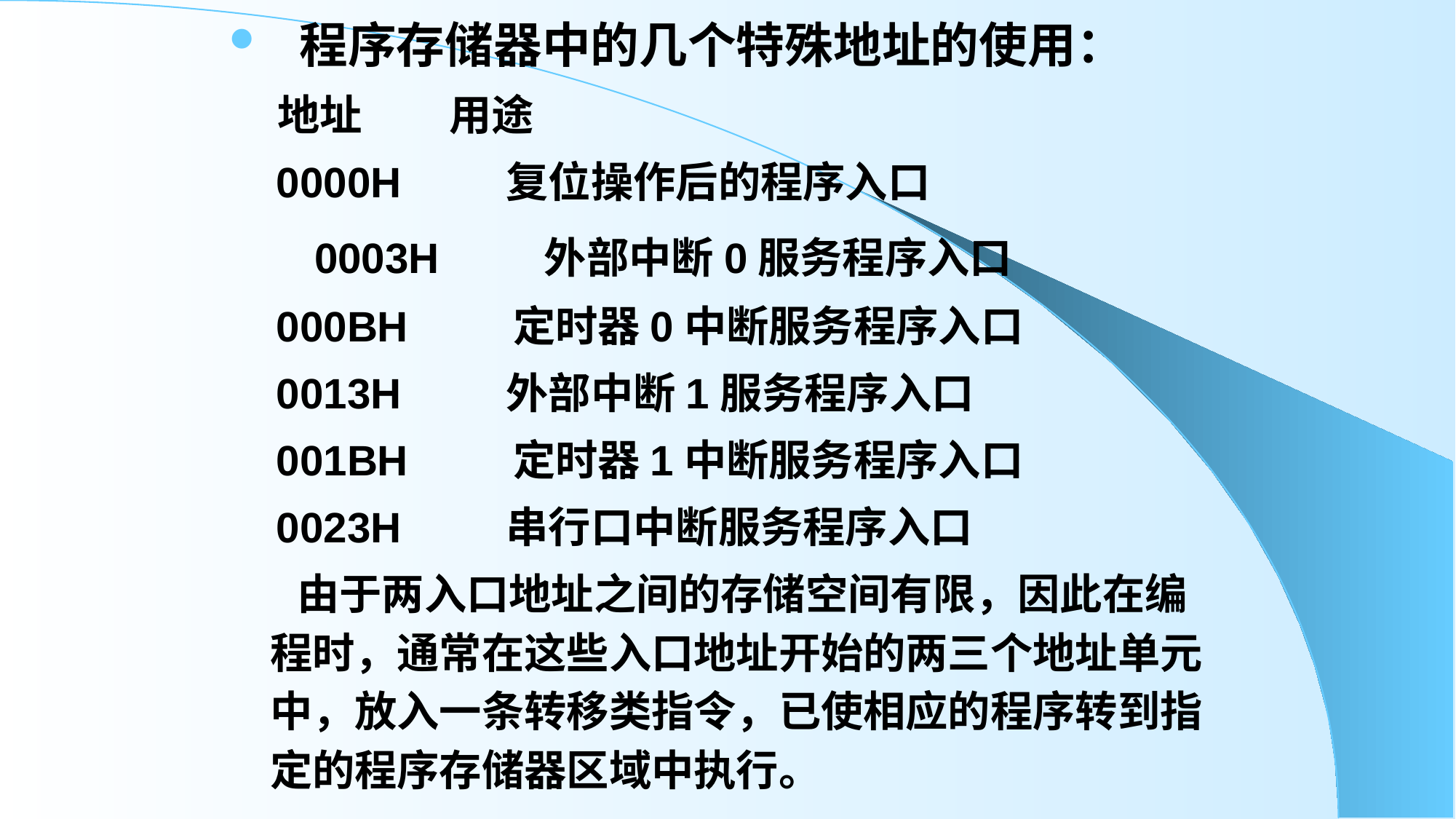

程序存储器中的几个特殊地址的使用：
    地址         用途
    0000H        复位操作后的程序入口
       0003H        外部中断0服务程序入口
    000BH        定时器0中断服务程序入口
    0013H        外部中断1服务程序入口
    001BH        定时器1中断服务程序入口
    0023H        串行口中断服务程序入口
      由于两入口地址之间的存储空间有限，因此在编程时，通常在这些入口地址开始的两三个地址单元中，放入一条转移类指令，已使相应的程序转到指定的程序存储器区域中执行。
#